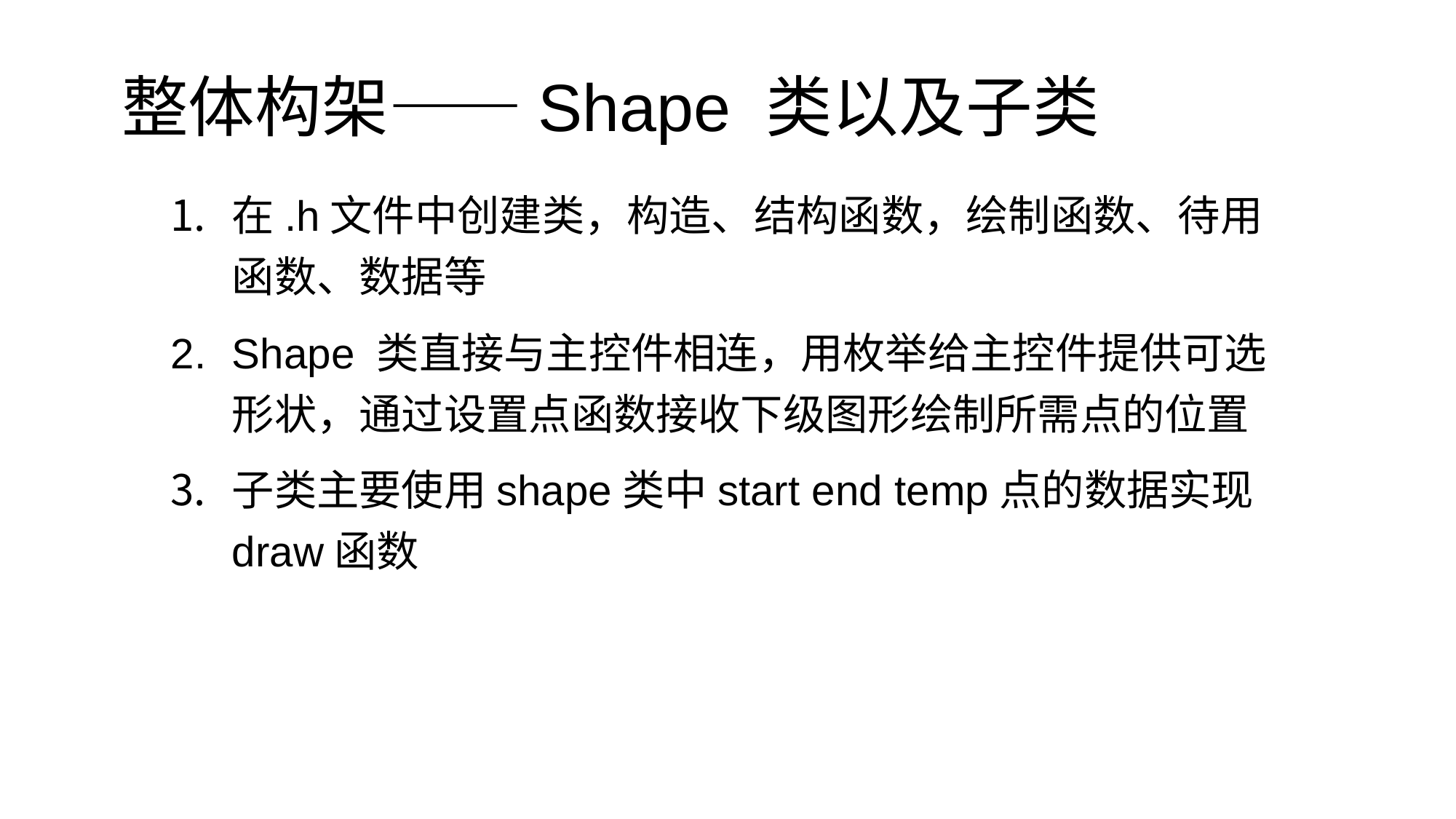

# 整体构架——Shape 类以及子类
在.h文件中创建类，构造、结构函数，绘制函数、待用函数、数据等
Shape 类直接与主控件相连，用枚举给主控件提供可选形状，通过设置点函数接收下级图形绘制所需点的位置
子类主要使用shape类中start end temp点的数据实现draw函数